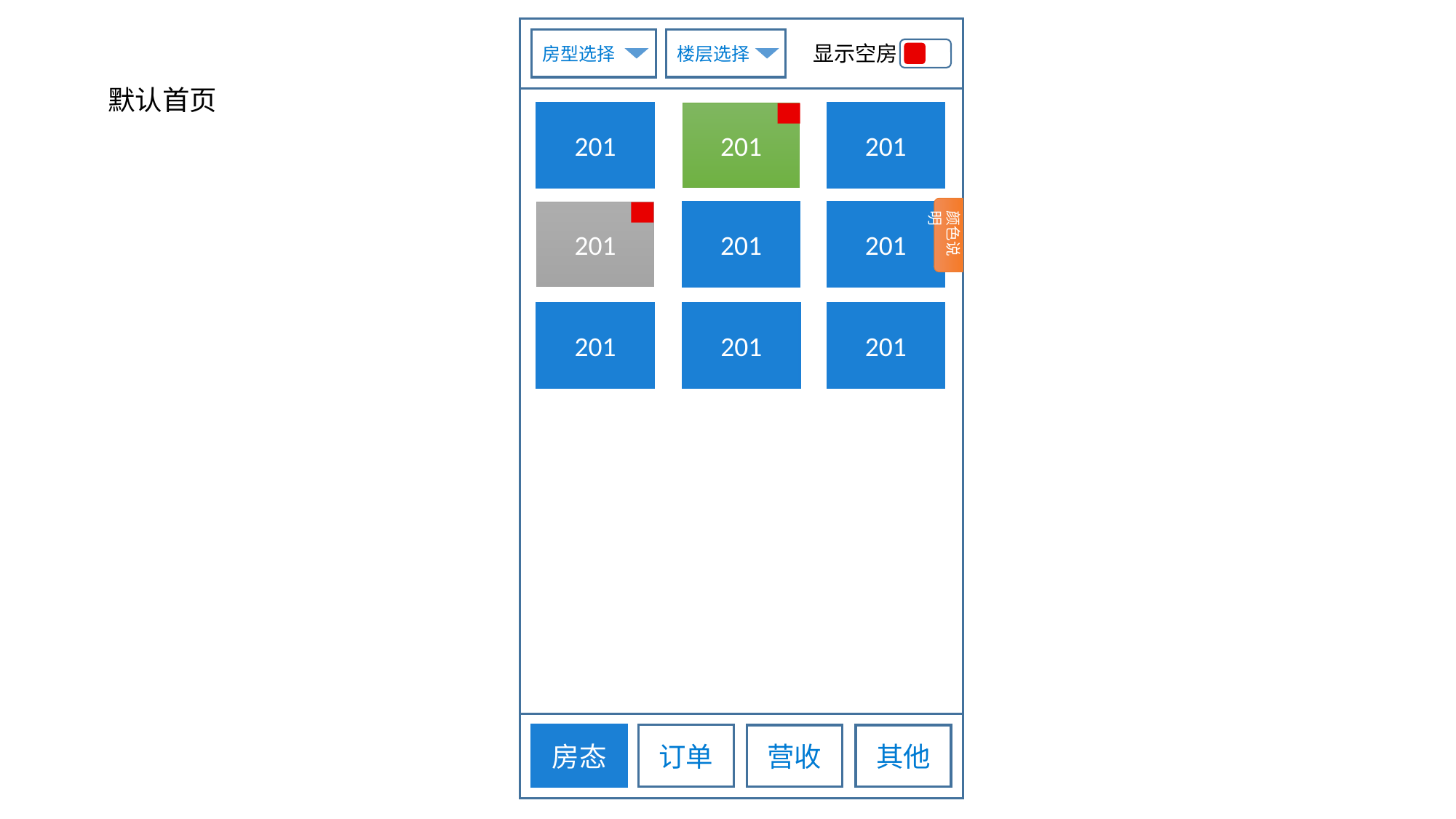

房型选择
楼层选择
显示空房

默认首页
201
201

201
颜色说明
201

201
201

201
201
201

房态
订单
营收
其他